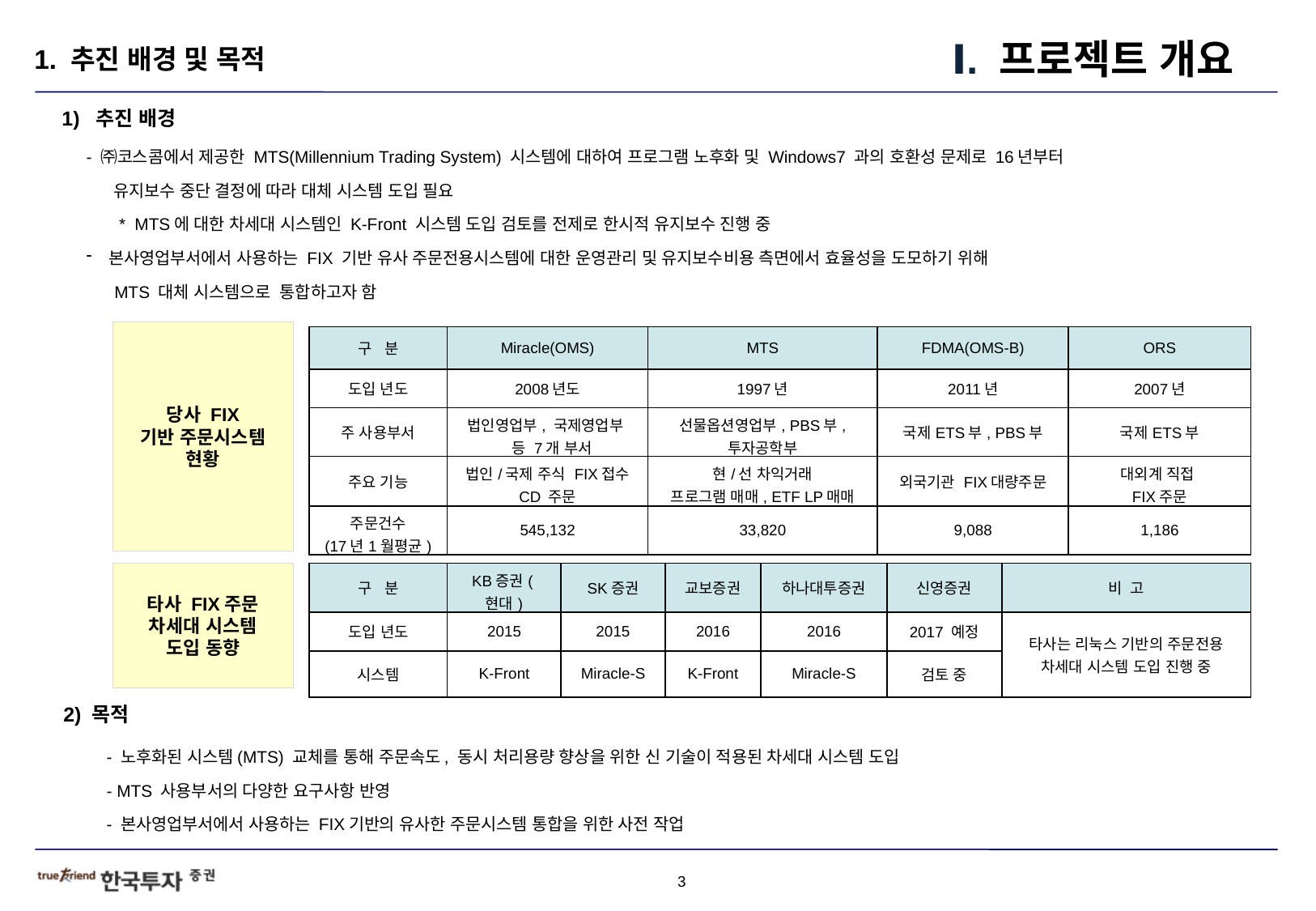

Ⅰ. 프로젝트 개요
1. 추진 배경 및 목적
1)  추진 배경
- ㈜코스콤에서 제공한 MTS(Millennium Trading System) 시스템에 대하여 프로그램 노후화 및 Windows7 과의 호환성 문제로 16년부터
     유지보수 중단 결정에 따라 대체 시스템 도입 필요
       *  MTS에 대한 차세대 시스템인 K-Front 시스템 도입 검토를 전제로 한시적 유지보수 진행 중
본사영업부서에서 사용하는 FIX 기반 유사 주문전용시스템에 대한 운영관리 및 유지보수비용 측면에서 효율성을 도모하기 위해
      MTS 대체 시스템으로  통합하고자 함
당사 FIX
기반 주문시스템
현황
| 구 분 | Miracle(OMS) | MTS | FDMA(OMS-B) | ORS |
| --- | --- | --- | --- | --- |
| 도입 년도 | 2008년도 | 1997년 | 2011년 | 2007년 |
| 주 사용부서 | 법인영업부, 국제영업부 등 7개 부서 | 선물옵션영업부, PBS부, 투자공학부 | 국제ETS부, PBS부 | 국제ETS부 |
| 주요 기능 | 법인/국제 주식 FIX접수 CD 주문 | 현/선 차익거래 프로그램 매매, ETF LP매매 | 외국기관 FIX대량주문 | 대외계 직접 FIX주문 |
| 주문건수 (17년1월평균) | 545,132 | 33,820 | 9,088 | 1,186 |
타사 FIX주문
차세대 시스템
도입 동향
| 구 분 | KB증권(현대) | SK증권 | 교보증권 | 하나대투증권 | 신영증권 | 비 고 |
| --- | --- | --- | --- | --- | --- | --- |
| 도입 년도 | 2015 | 2015 | 2016 | 2016 | 2017 예정 | 타사는 리눅스 기반의 주문전용 차세대 시스템 도입 진행 중 |
| 시스템 | K-Front | Miracle-S | K-Front | Miracle-S | 검토 중 |  |
 2) 목적
- 노후화된 시스템(MTS) 교체를 통해 주문속도, 동시 처리용량 향상을 위한 신 기술이 적용된 차세대 시스템 도입
- MTS 사용부서의 다양한 요구사항 반영
- 본사영업부서에서 사용하는 FIX기반의 유사한 주문시스템 통합을 위한 사전 작업